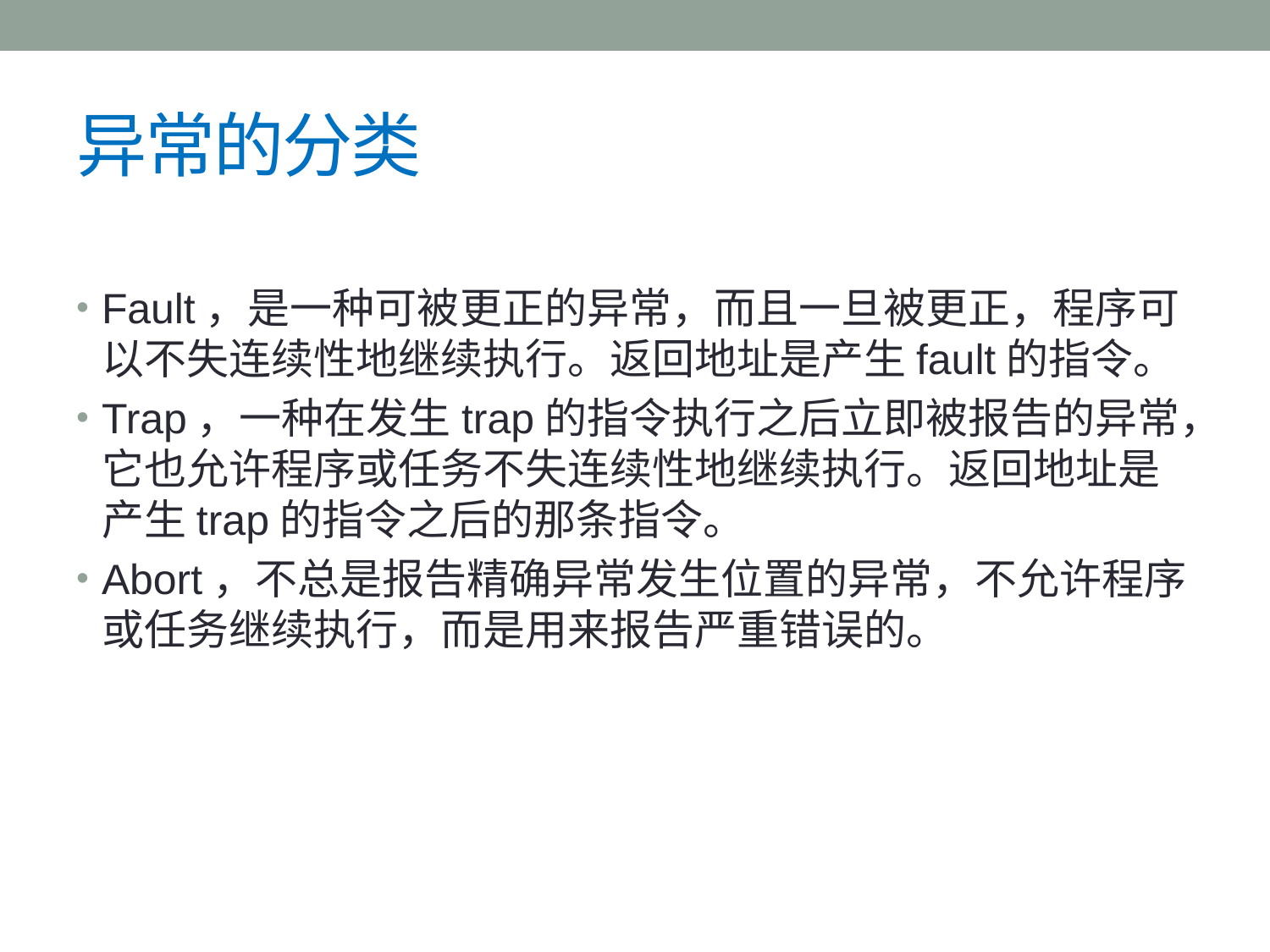

# 异常的分类
Fault，是一种可被更正的异常，而且一旦被更正，程序可以不失连续性地继续执行。返回地址是产生fault的指令。
Trap，一种在发生trap的指令执行之后立即被报告的异常，它也允许程序或任务不失连续性地继续执行。返回地址是产生trap的指令之后的那条指令。
Abort，不总是报告精确异常发生位置的异常，不允许程序或任务继续执行，而是用来报告严重错误的。